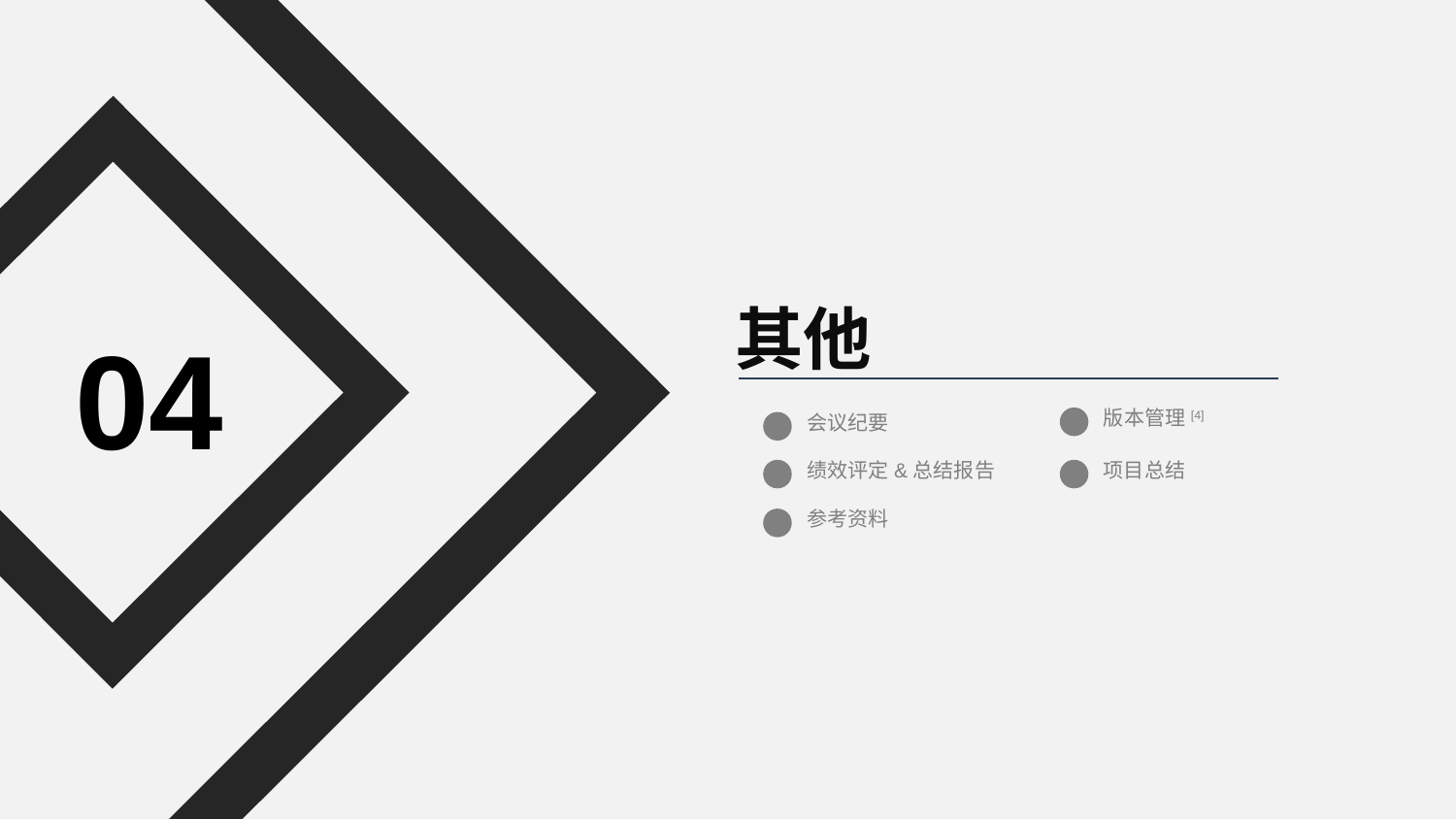

其他
04
版本管理[4]

会议纪要

绩效评定&总结报告

项目总结

参考资料